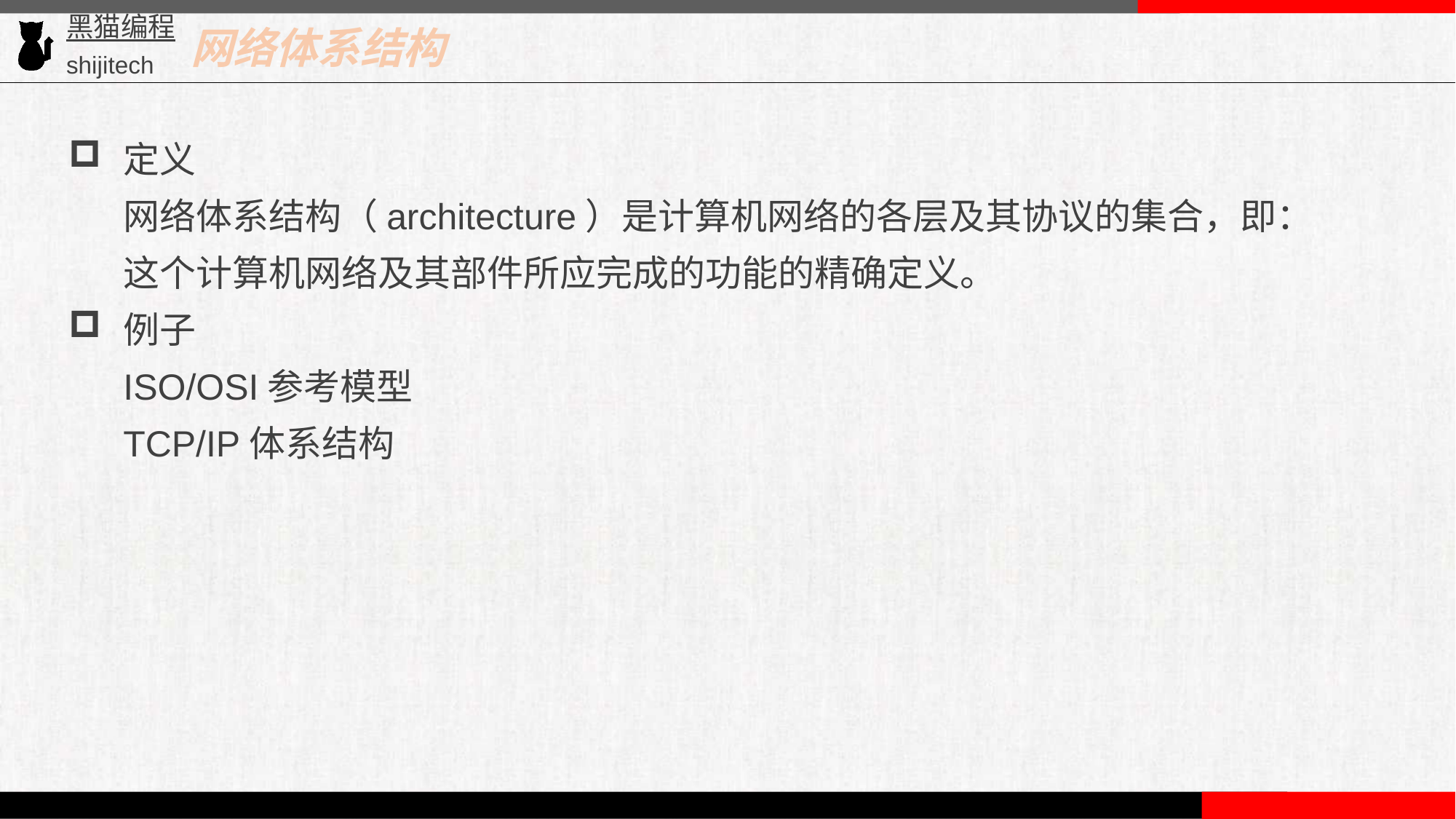

网络体系结构
定义
网络体系结构（architecture）是计算机网络的各层及其协议的集合，即：这个计算机网络及其部件所应完成的功能的精确定义。
例子
ISO/OSI参考模型
TCP/IP体系结构